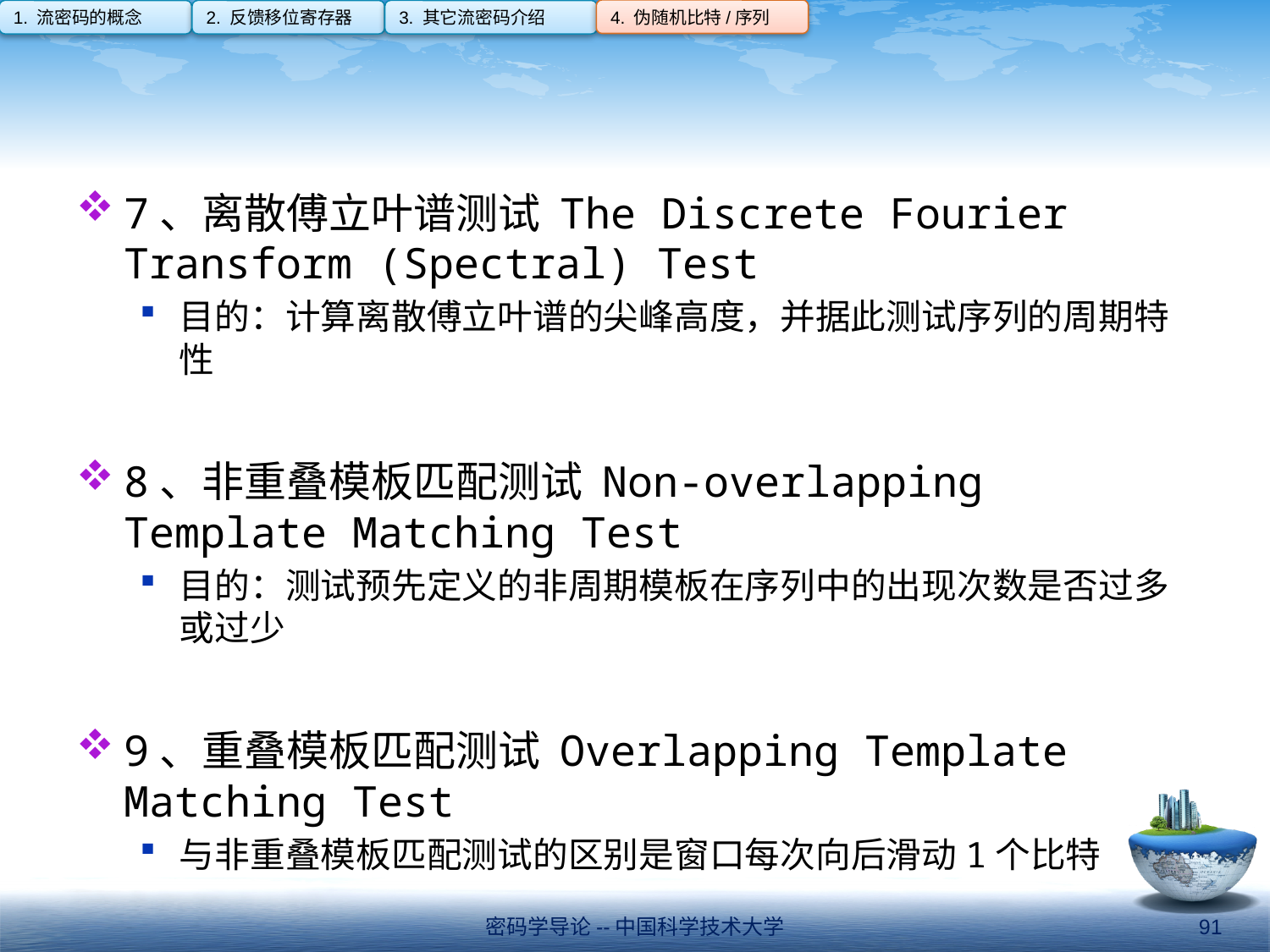

4. 伪随机比特/序列
1. 流密码的概念
2. 反馈移位寄存器
3. 其它流密码介绍
#
7、离散傅立叶谱测试 The Discrete Fourier Transform (Spectral) Test
目的：计算离散傅立叶谱的尖峰高度，并据此测试序列的周期特性

8、非重叠模板匹配测试 Non-overlapping Template Matching Test
目的：测试预先定义的非周期模板在序列中的出现次数是否过多或过少

9、重叠模板匹配测试 Overlapping Template Matching Test
与非重叠模板匹配测试的区别是窗口每次向后滑动1个比特
密码学导论--中国科学技术大学
91